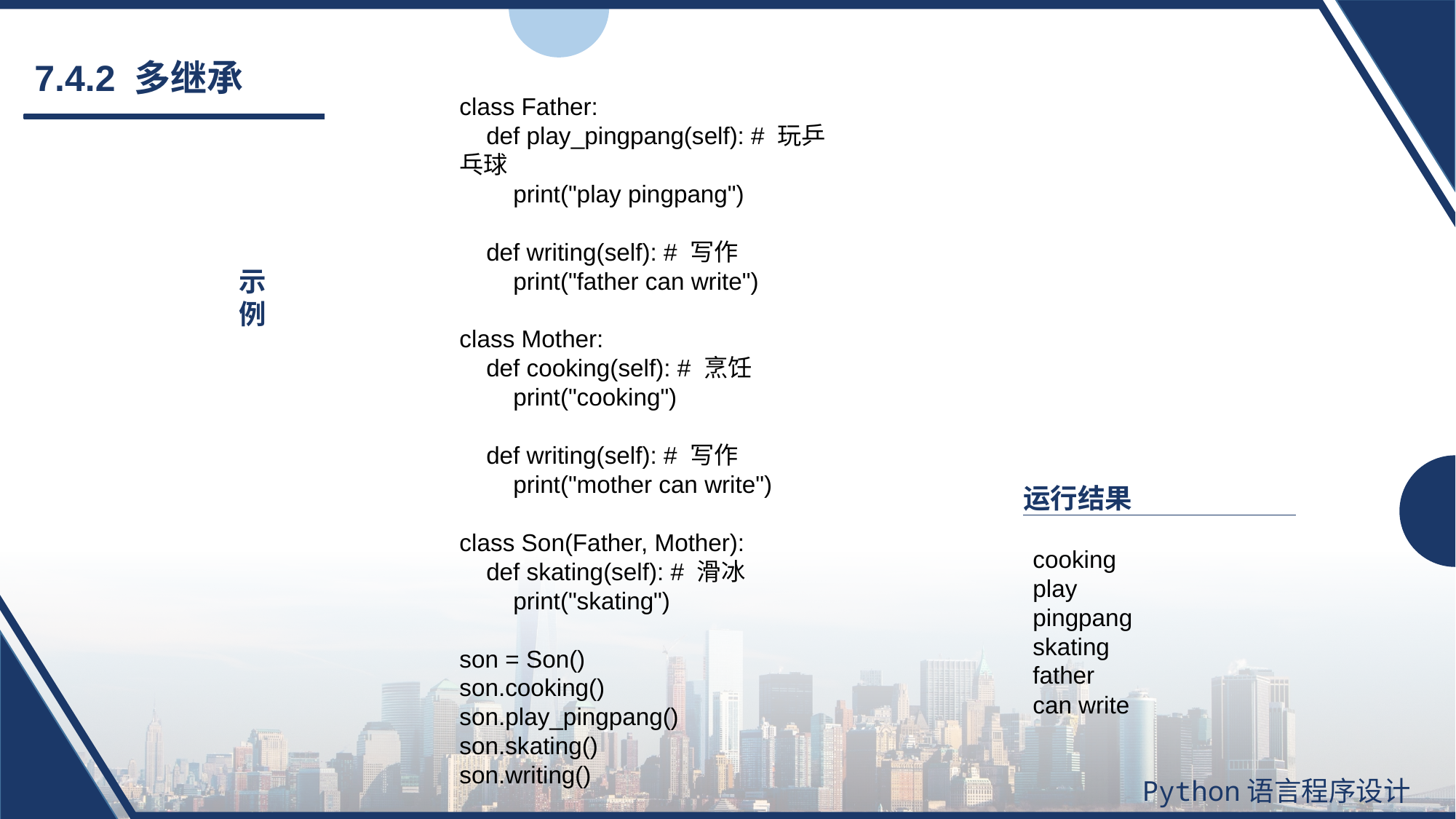

# 7.4.2 多继承
class Father:
    def play_pingpang(self): # 玩乒乓球
        print("play pingpang")

    def writing(self): # 写作
        print("father can write")

class Mother:
    def cooking(self): # 烹饪
        print("cooking")

    def writing(self): # 写作
        print("mother can write")

class Son(Father, Mother):
    def skating(self): # 滑冰
        print("skating")

son = Son()
son.cooking()
son.play_pingpang()
son.skating()
son.writing()
示例
运行结果
cooking
play pingpang
skating
father can write